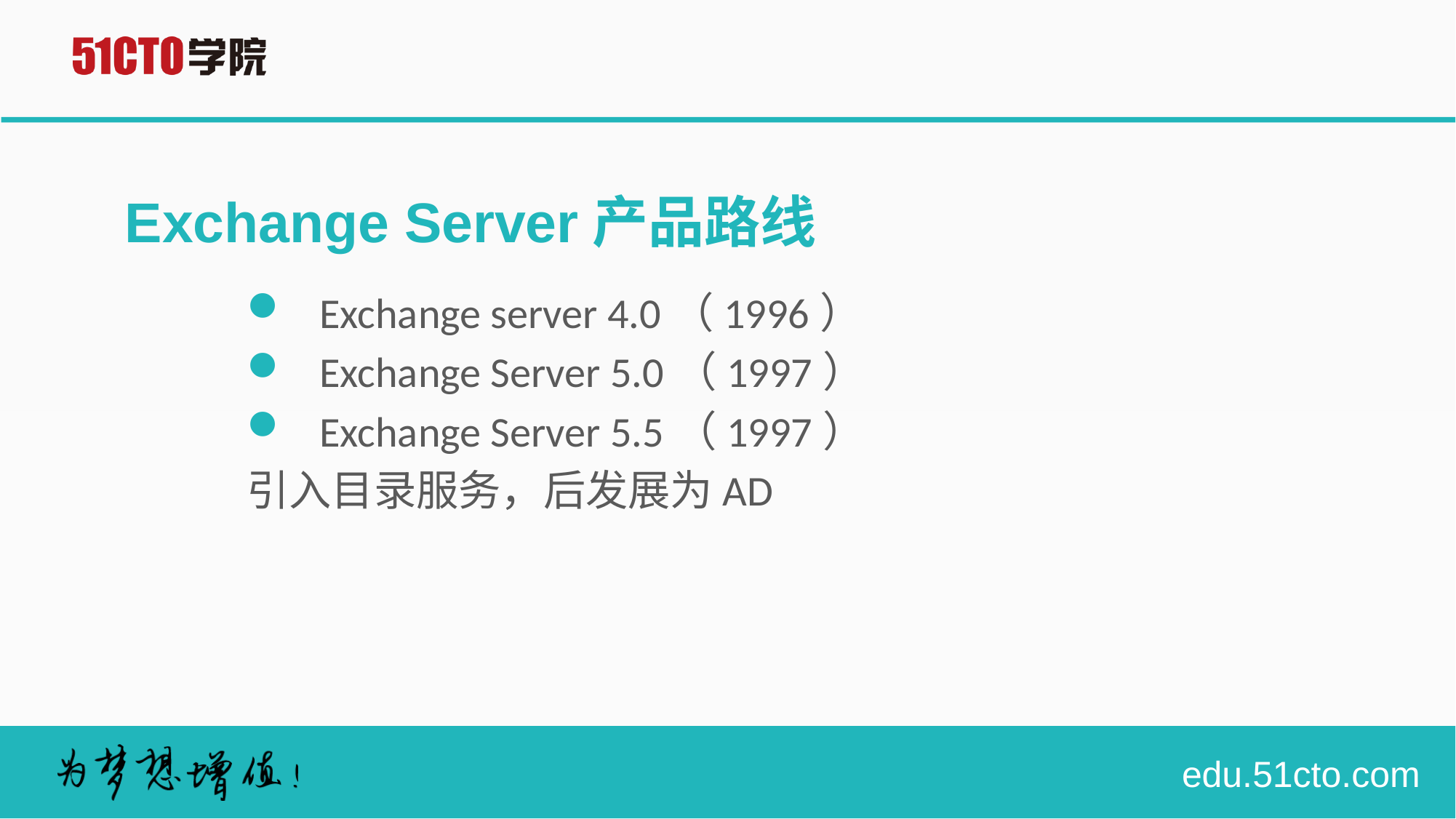

# Exchange Server产品路线
Exchange server 4.0（1996）
Exchange Server 5.0（1997）
Exchange Server 5.5（1997）
引入目录服务，后发展为AD